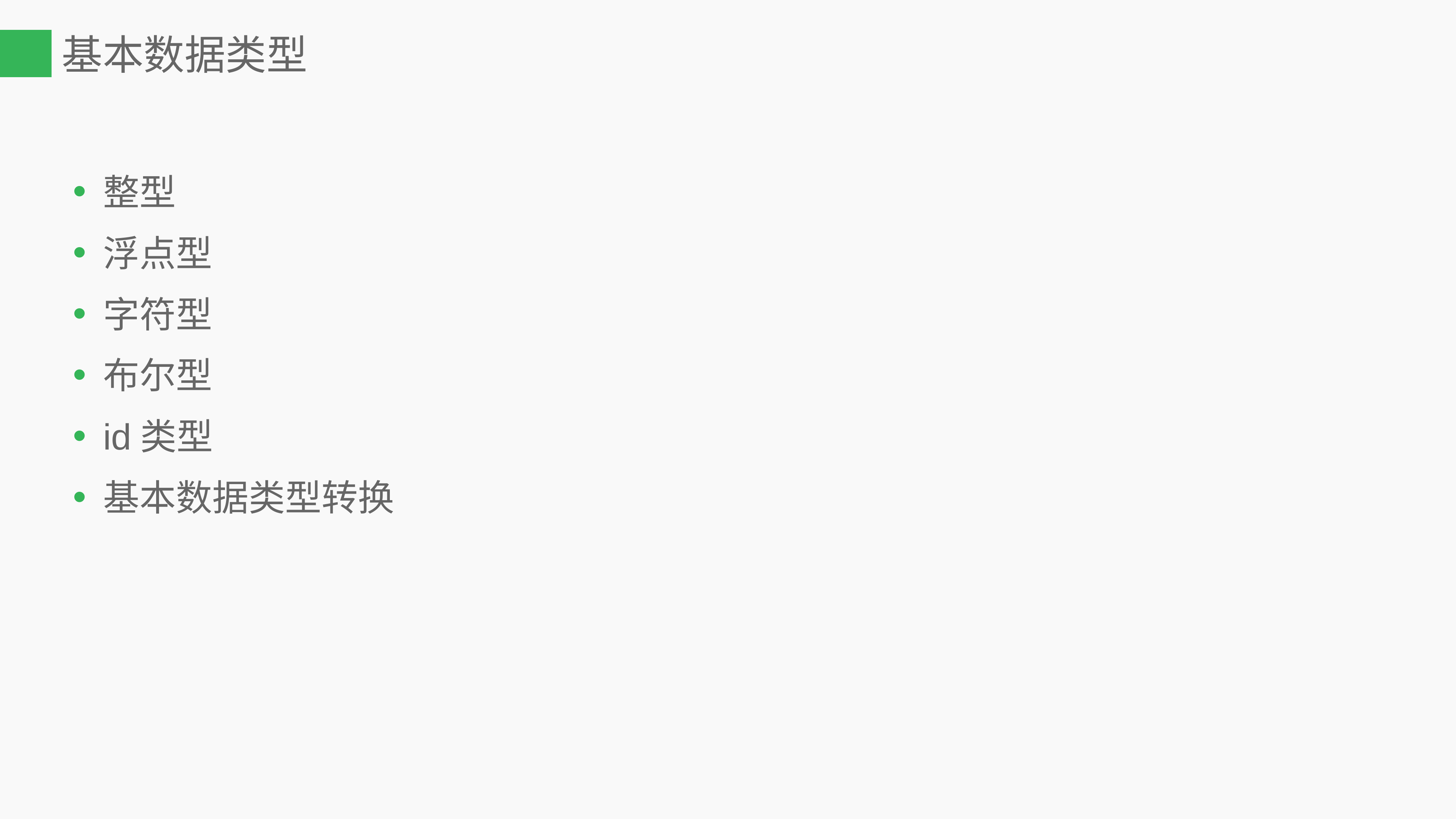

# 基本数据类型
整型
浮点型
字符型
布尔型
id类型
基本数据类型转换